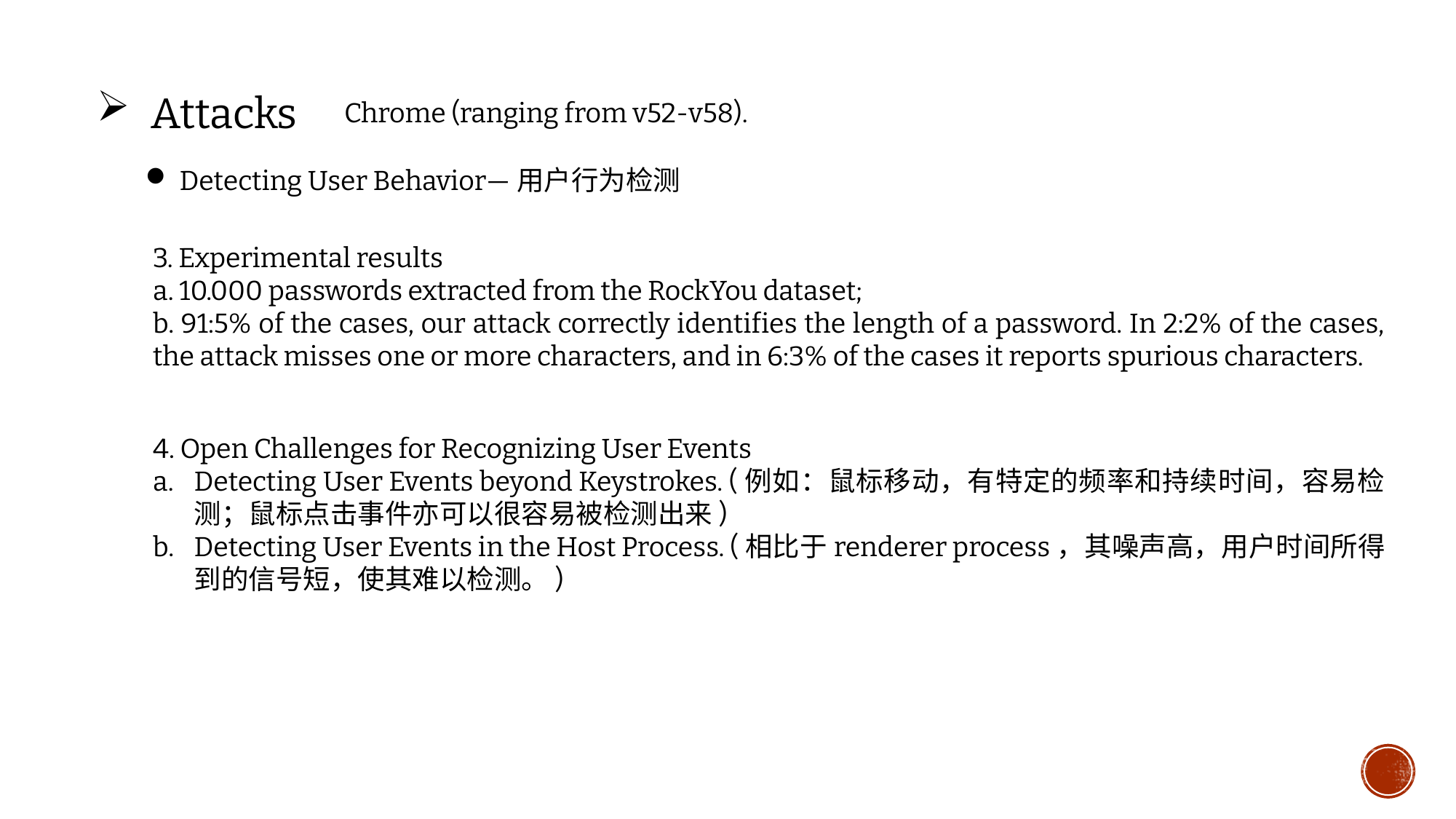

Attacks
Chrome (ranging from v52-v58).
Detecting User Behavior—用户行为检测

3. Experimental results
a. 10.000 passwords extracted from the RockYou dataset;
b. 91:5% of the cases, our attack correctly identifies the length of a password. In 2:2% of the cases, the attack misses one or more characters, and in 6:3% of the cases it reports spurious characters.
4. Open Challenges for Recognizing User Events
Detecting User Events beyond Keystrokes. (例如：鼠标移动，有特定的频率和持续时间，容易检测；鼠标点击事件亦可以很容易被检测出来)
Detecting User Events in the Host Process. (相比于renderer process，其噪声高，用户时间所得到的信号短，使其难以检测。)